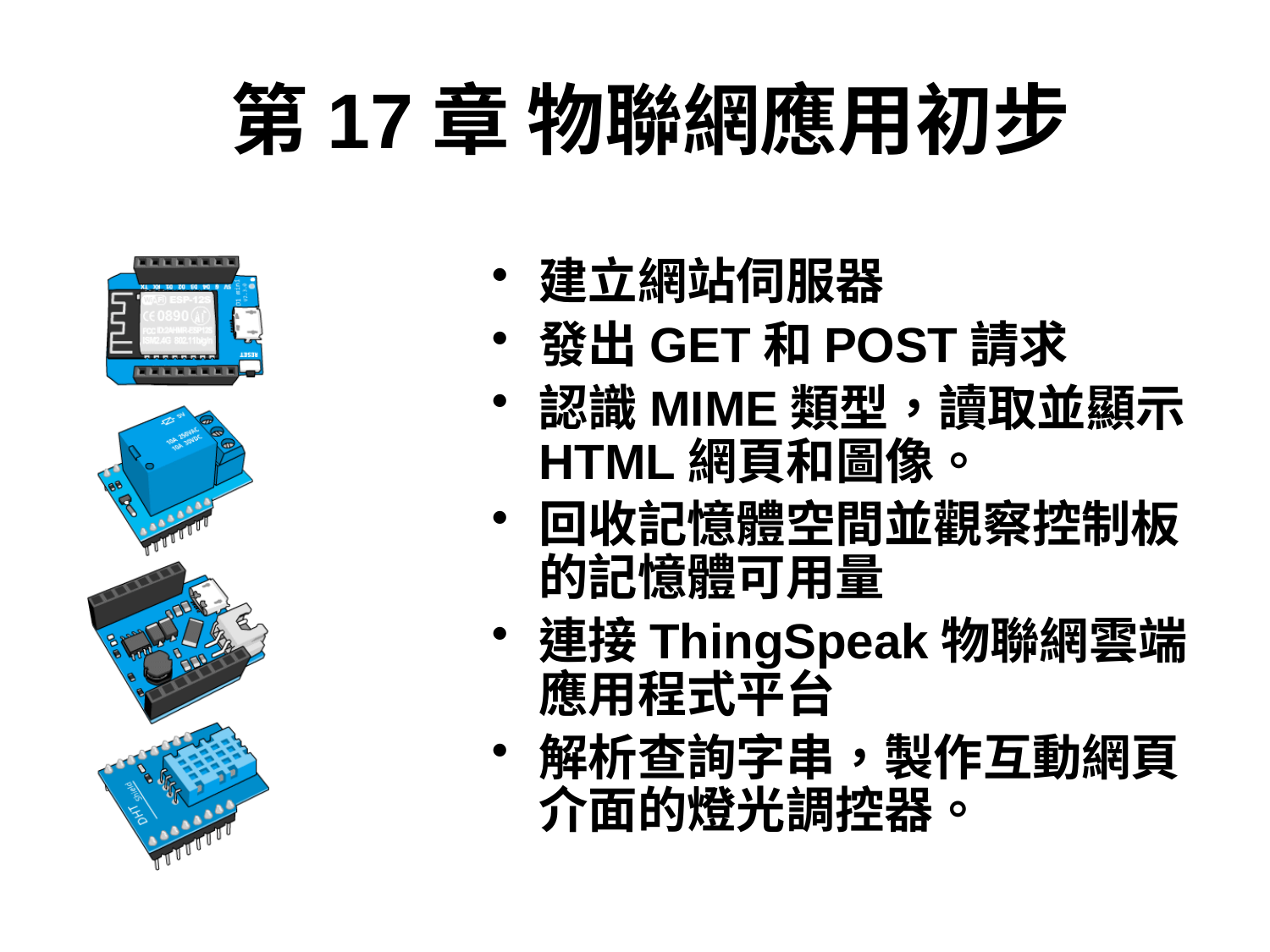

# 第17章 物聯網應用初步
建立網站伺服器
發出GET和POST請求
認識MIME類型，讀取並顯示HTML網頁和圖像。
回收記憶體空間並觀察控制板的記憶體可用量
連接ThingSpeak物聯網雲端應用程式平台
解析查詢字串，製作互動網頁介面的燈光調控器。